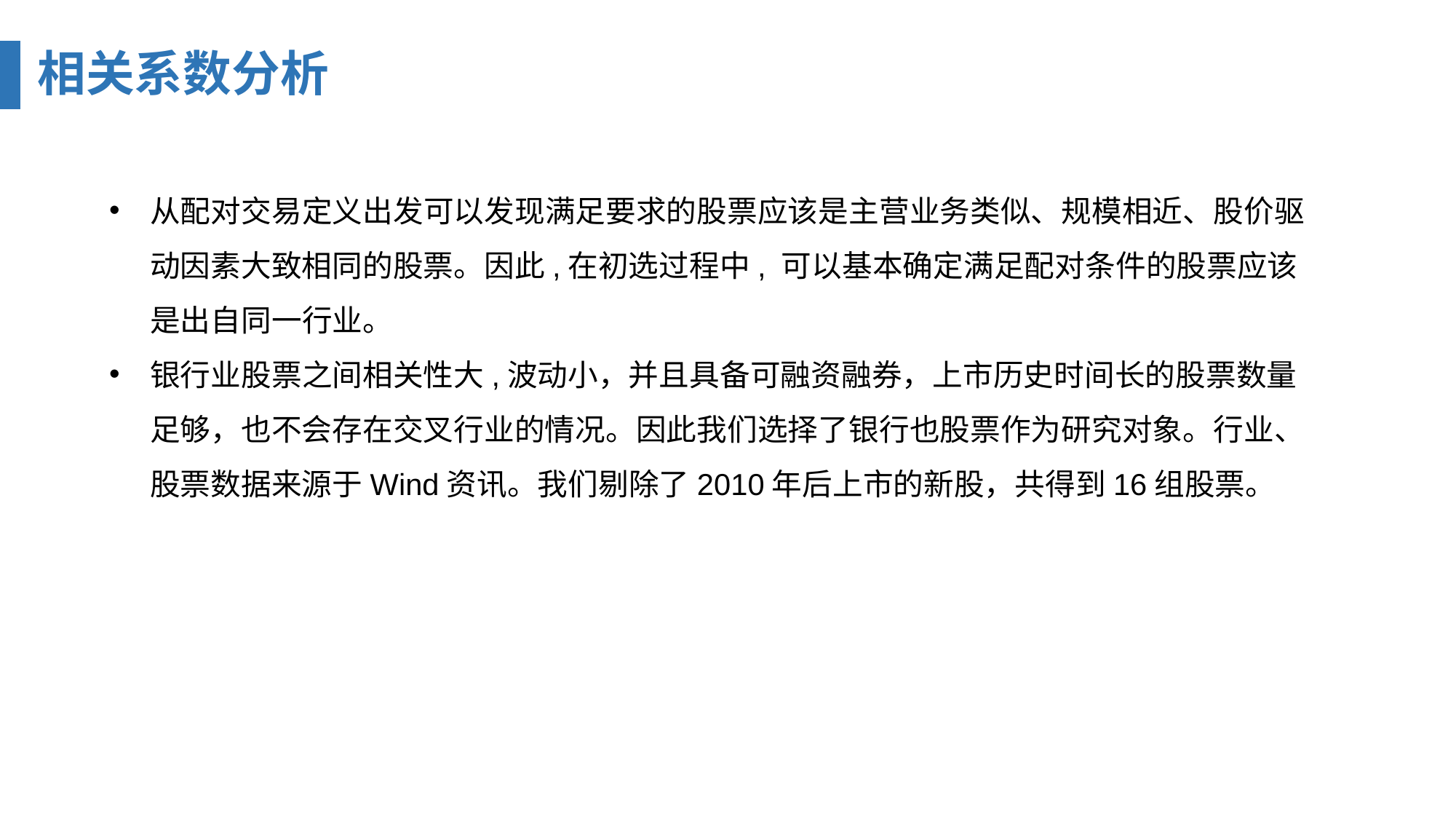

相关系数分析

从配对交易定义出发可以发现满足要求的股票应该是主营业务类似、规模相近、股价驱动因素大致相同的股票。因此,在初选过程中, 可以基本确定满足配对条件的股票应该是出自同一行业。
银行业股票之间相关性大,波动小，并且具备可融资融券，上市历史时间长的股票数量足够，也不会存在交叉行业的情况。因此我们选择了银行也股票作为研究对象。行业、股票数据来源于Wind资讯。我们剔除了2010年后上市的新股，共得到16组股票。